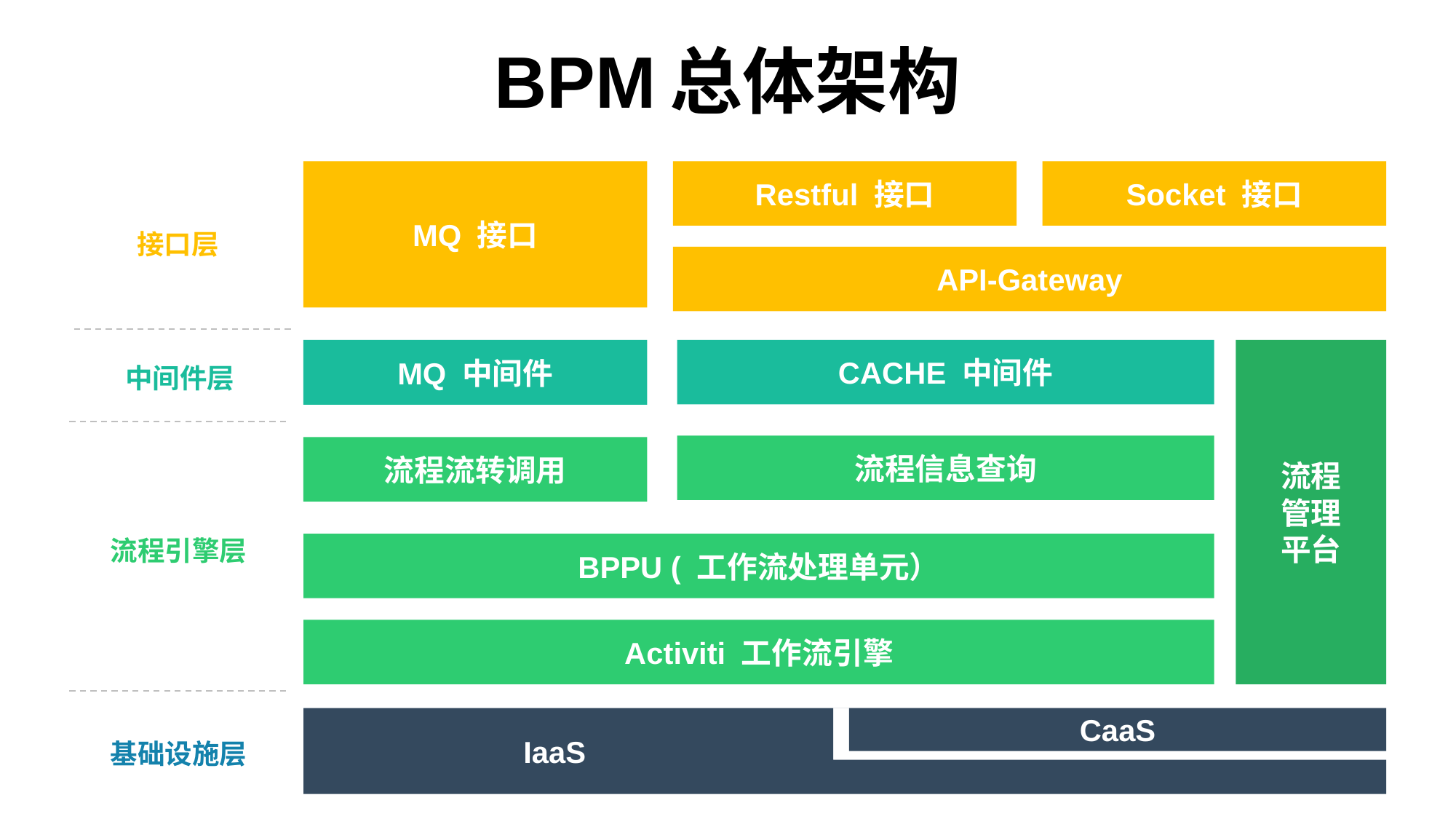

BPM总体架构
MQ 接口
Restful 接口
Socket 接口
接口层
API-Gateway
MQ 中间件
CACHE 中间件
流程
管理
平台
中间件层
流程信息查询
流程流转调用
流程引擎层
BPPU ( 工作流处理单元）
Activiti 工作流引擎
                         IaaS
CaaS
基础设施层